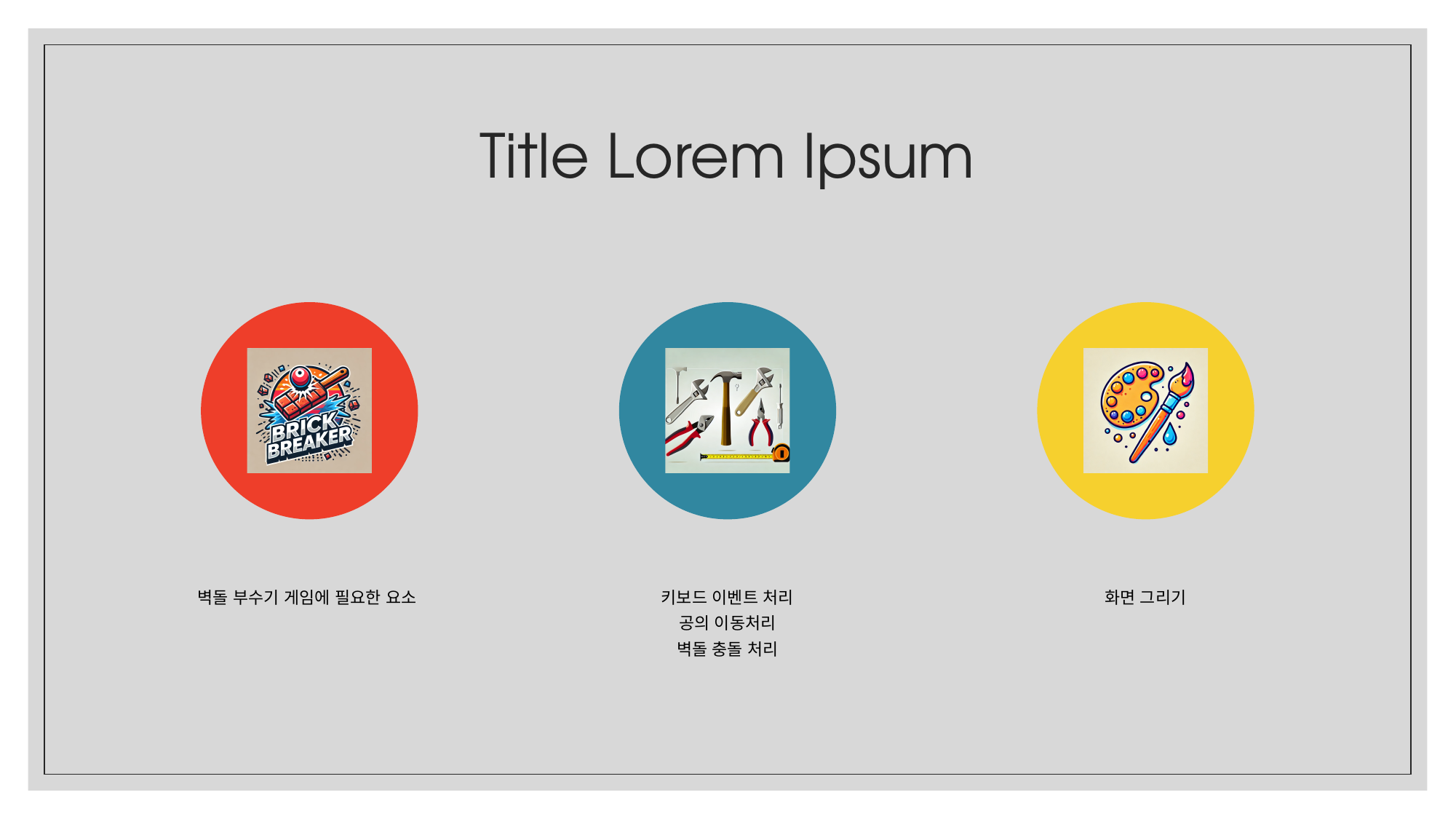

# Title Lorem Ipsum

벽돌 부수기 게임에 필요한 요소

키보드 이벤트 처리
공의 이동처리
벽돌 충돌 처리

화면 그리기